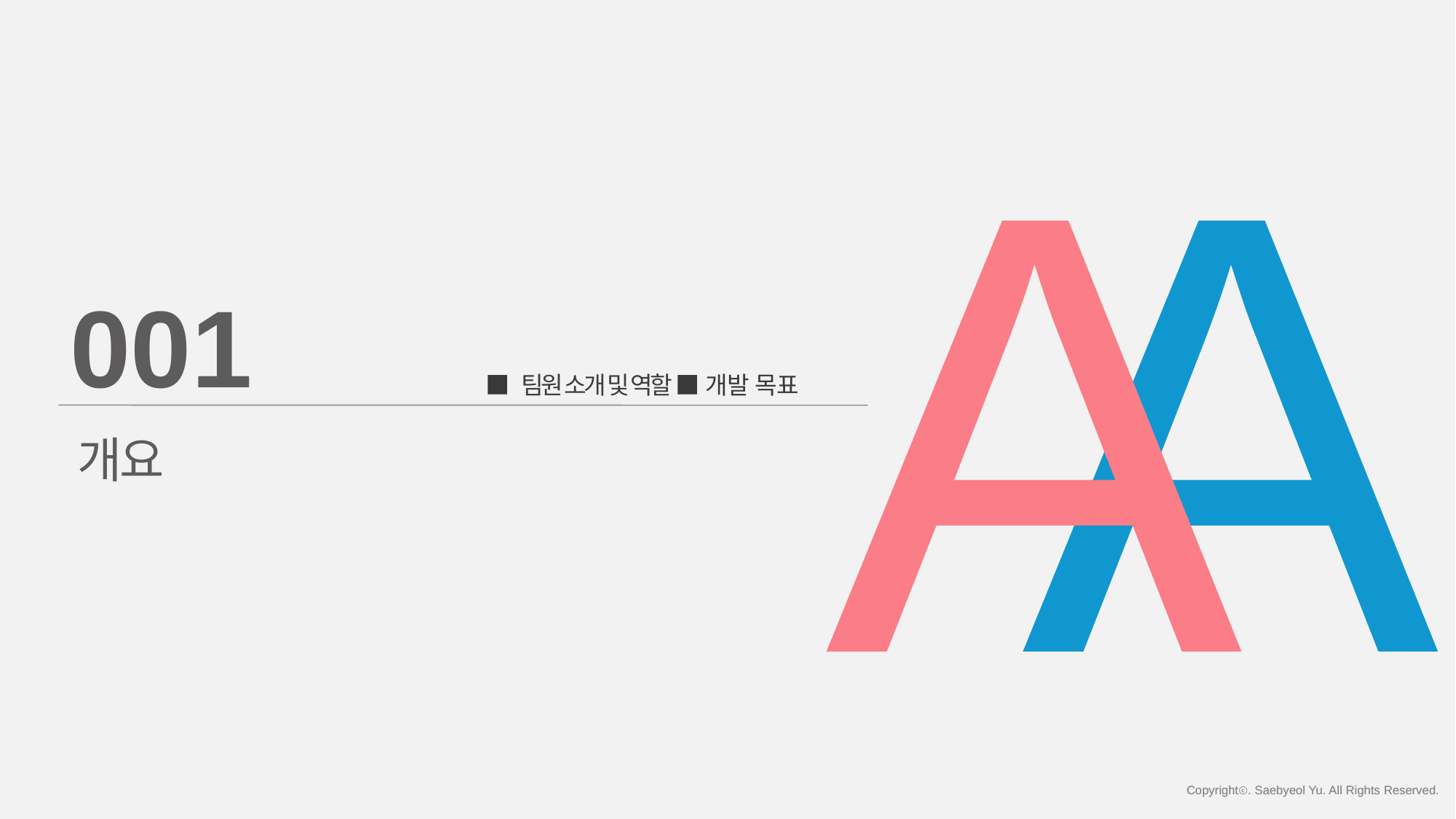

A
A
001
■ 팀원 소개 및 역할 ■ 개발 목표

개요
Copyrightⓒ. Saebyeol Yu. All Rights Reserved.